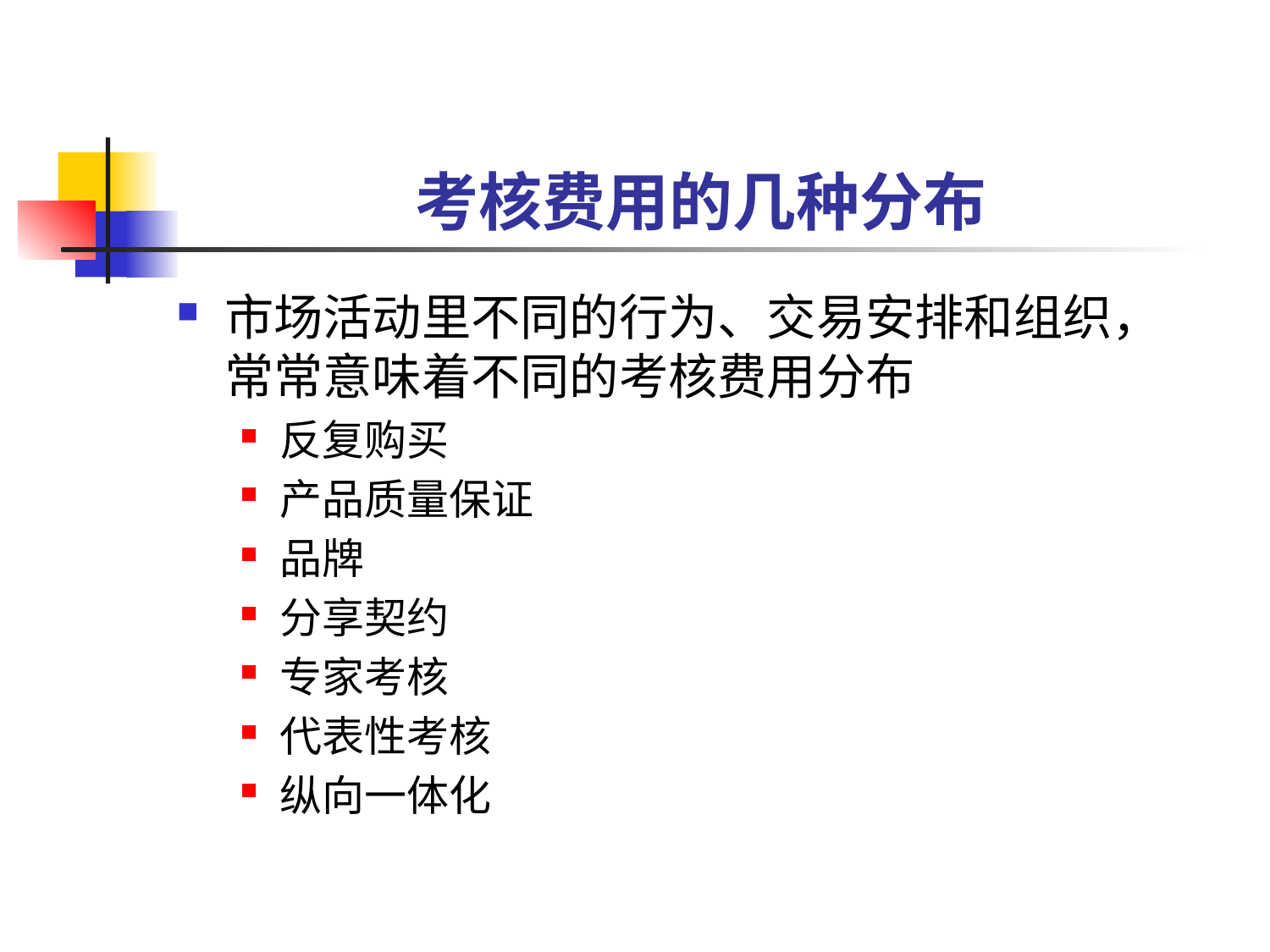

# 考核费用的几种分布
市场活动里不同的行为、交易安排和组织，常常意味着不同的考核费用分布
反复购买
产品质量保证
品牌
分享契约
专家考核
代表性考核
纵向一体化